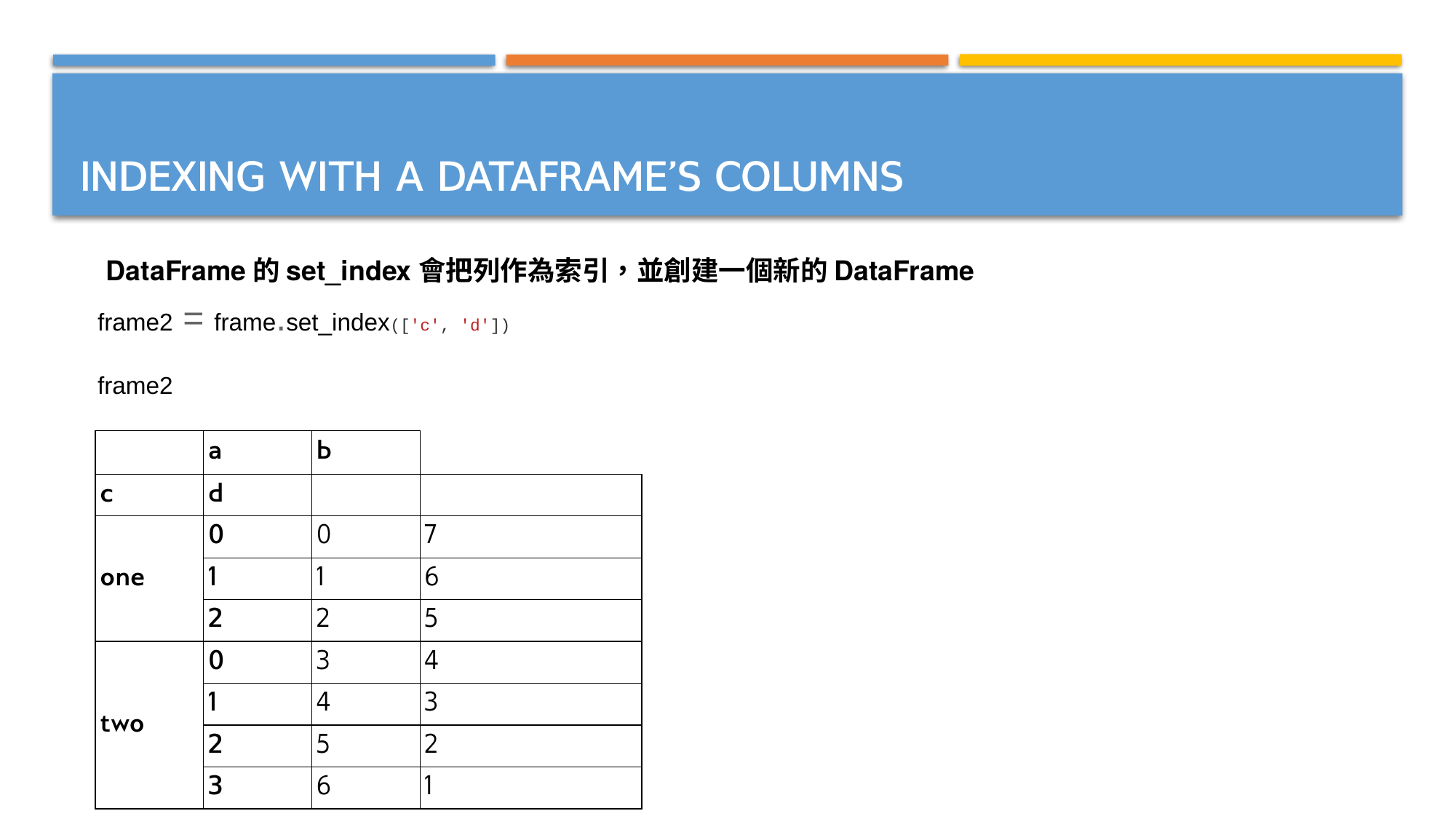

# Indexing with a DataFrame’s columns
DataFrame的set_index會把列作為索引，並創建一個新的DataFrame
frame2 = frame.set_index(['c', 'd'])

frame2
|  | a | b |  |
| --- | --- | --- | --- |
| c | d |  |  |
| one | 0 | 0 | 7 |
|  | 1 | 1 | 6 |
|  | 2 | 2 | 5 |
| two | 0 | 3 | 4 |
|  | 1 | 4 | 3 |
|  | 2 | 5 | 2 |
|  | 3 | 6 | 1 |